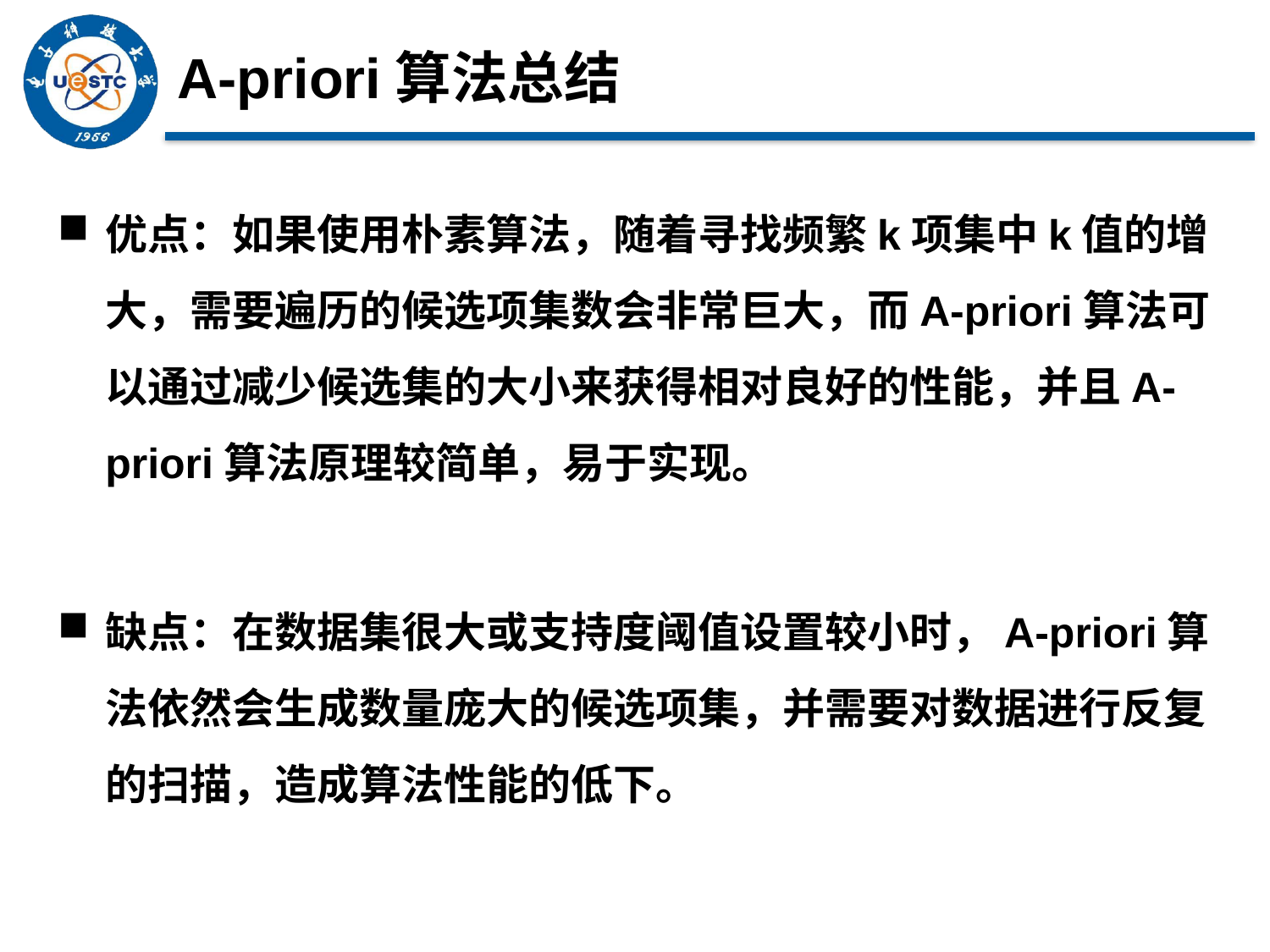

# A-priori算法总结
优点：如果使用朴素算法，随着寻找频繁k项集中k值的增大，需要遍历的候选项集数会非常巨大，而A-priori算法可以通过减少候选集的大小来获得相对良好的性能，并且A-priori算法原理较简单，易于实现。

缺点：在数据集很大或支持度阈值设置较小时，A-priori算法依然会生成数量庞大的候选项集，并需要对数据进行反复的扫描，造成算法性能的低下。